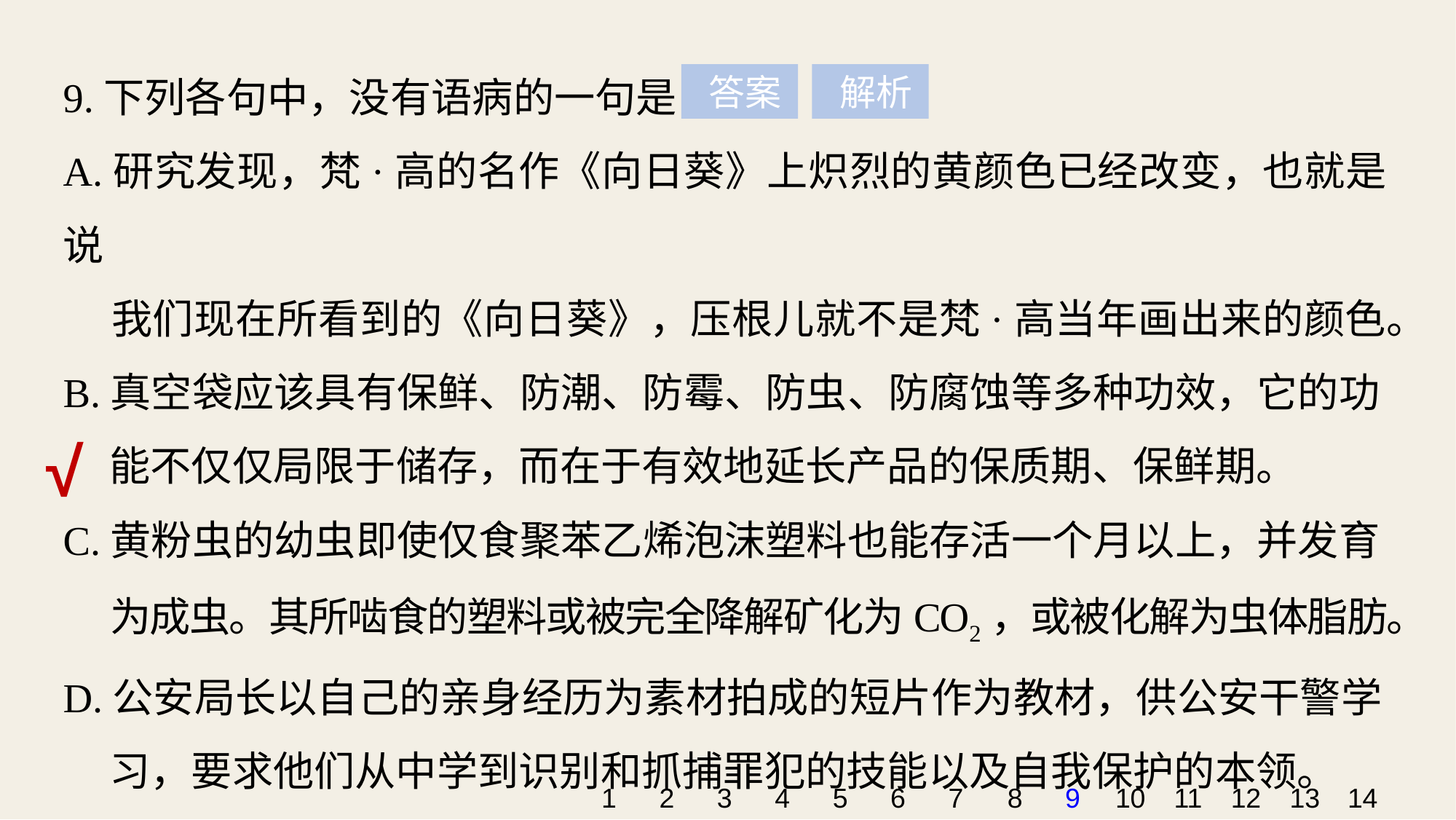

9.下列各句中，没有语病的一句是
A.研究发现，梵·高的名作《向日葵》上炽烈的黄颜色已经改变，也就是说
    我们现在所看到的《向日葵》，压根儿就不是梵·高当年画出来的颜色。
B.真空袋应该具有保鲜、防潮、防霉、防虫、防腐蚀等多种功效，它的功
    能不仅仅局限于储存，而在于有效地延长产品的保质期、保鲜期。
C.黄粉虫的幼虫即使仅食聚苯乙烯泡沫塑料也能存活一个月以上，并发育
    为成虫。其所啮食的塑料或被完全降解矿化为CO2，或被化解为虫体脂肪。
D.公安局长以自己的亲身经历为素材拍成的短片作为教材，供公安干警学
    习，要求他们从中学到识别和抓捕罪犯的技能以及自我保护的本领。
 答案
 解析
√
1
2
3
4
5
6
7
8
9
10
11
12
13
14